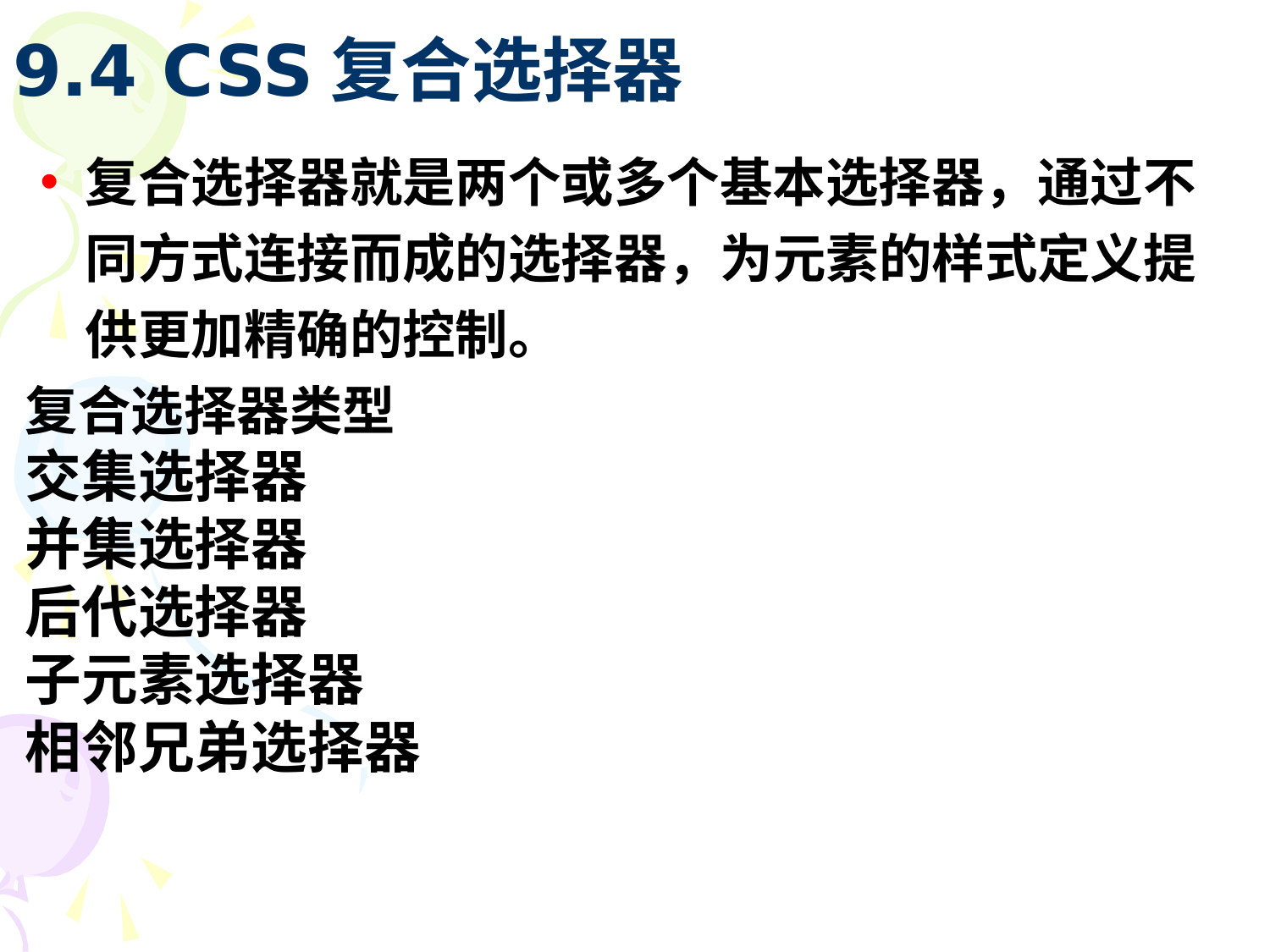

# 9.4 CSS复合选择器
复合选择器就是两个或多个基本选择器，通过不同方式连接而成的选择器，为元素的样式定义提供更加精确的控制。
复合选择器类型
交集选择器
并集选择器
后代选择器
子元素选择器
相邻兄弟选择器